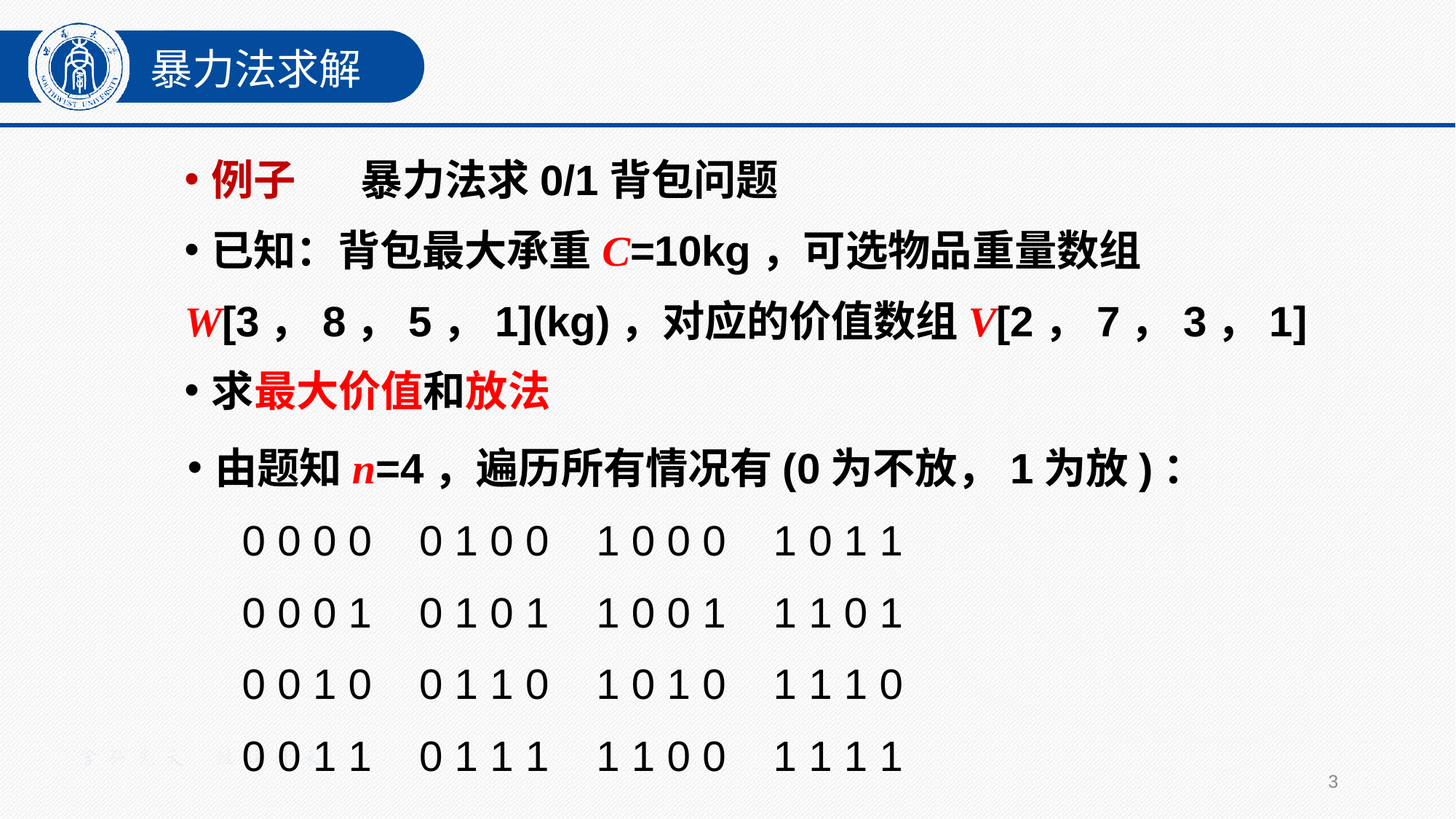

# 暴力法求解
例子	暴力法求0/1背包问题
已知：背包最大承重C=10kg，可选物品重量数组
W[3，8，5，1](kg)，对应的价值数组V[2，7，3，1]
求最大价值和放法
由题知n=4，遍历所有情况有(0为不放，1为放)：
0 0 0 0    0 1 0 0    1 0 0 0    1 0 1 1
0 0 0 1    0 1 0 1    1 0 0 1    1 1 0 1
0 0 1 0    0 1 1 0    1 0 1 0    1 1 1 0
0 0 1 1    0 1 1 1    1 1 0 0    1 1 1 1
3